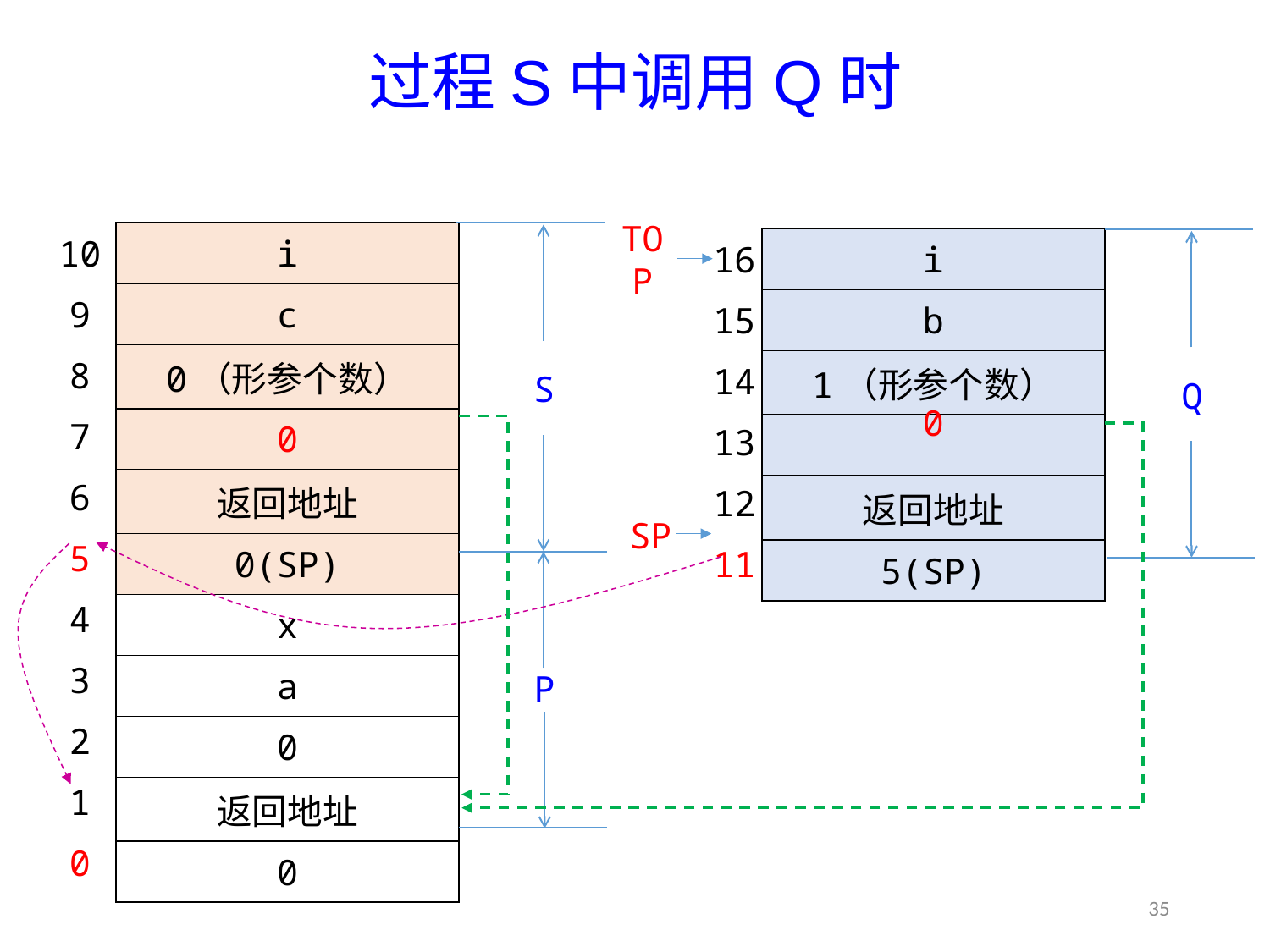

# 过程S中调用Q时
| 10 |
| --- |
| 9 |
| 8 |
| 7 |
| 6 |
| 5 |
| 4 |
| 3 |
| 2 |
| 1 |
| 0 |
| i |
| --- |
| c |
| 0（形参个数） |
| 0 |
| 返回地址 |
| 0(SP) |
| x |
| a |
| 0 |
| 返回地址 |
| 0 |
S
P
| 16 |
| --- |
| 15 |
| 14 |
| 13 |
| 12 |
| 11 |
| i |
| --- |
| b |
| 1（形参个数） |
|  |
| 返回地址 |
| 5(SP) |
Q
TOP
0

SP

35